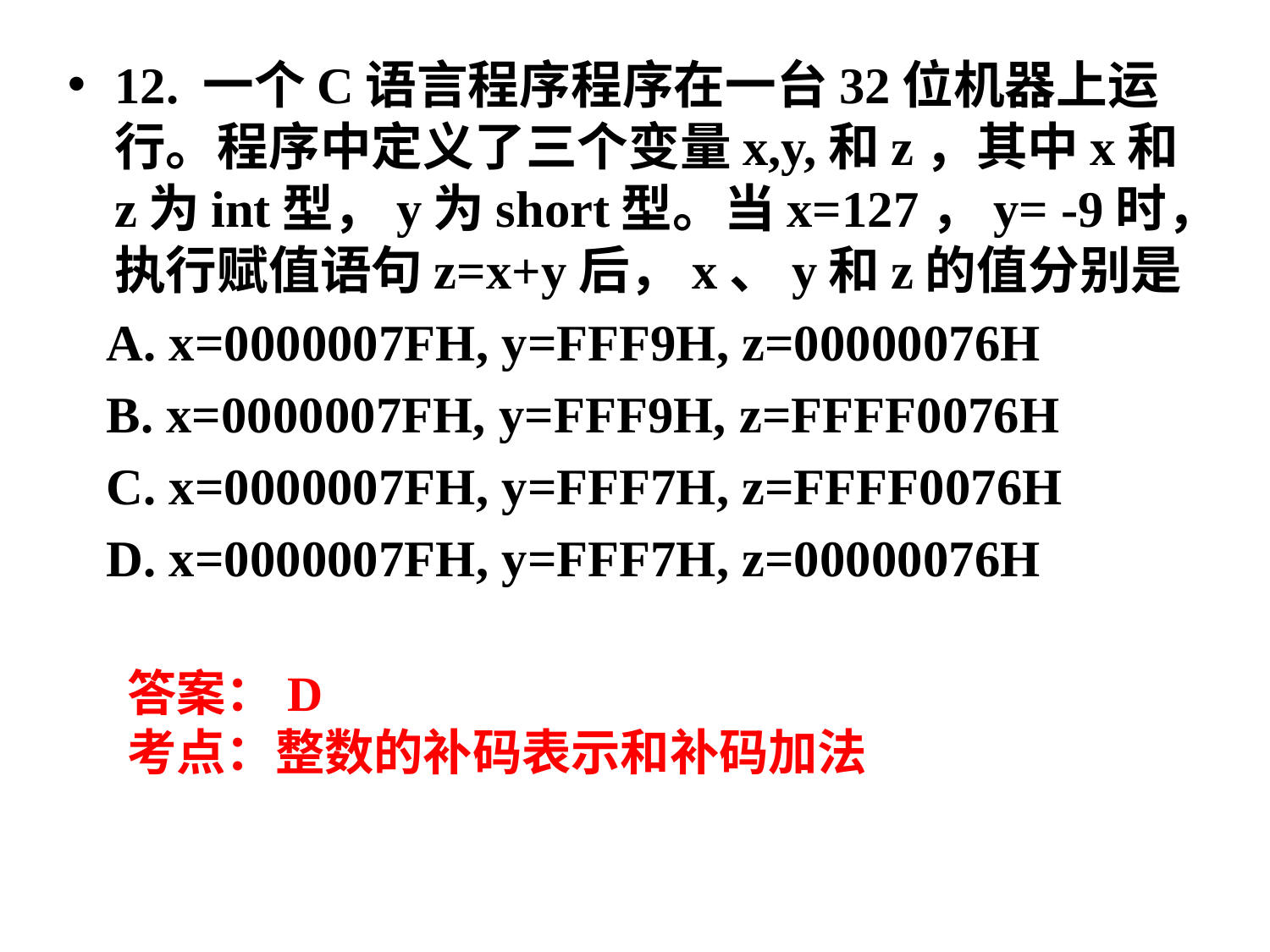

12. 一个C语言程序程序在一台32位机器上运行。程序中定义了三个变量x,y,和z，其中x和z为int型，y为short型。当x=127，y= -9时，执行赋值语句z=x+y后，x、y和z的值分别是
   A. x=0000007FH, y=FFF9H, z=00000076H
   B. x=0000007FH, y=FFF9H, z=FFFF0076H
   C. x=0000007FH, y=FFF7H, z=FFFF0076H
   D. x=0000007FH, y=FFF7H, z=00000076H
答案：D
考点：整数的补码表示和补码加法